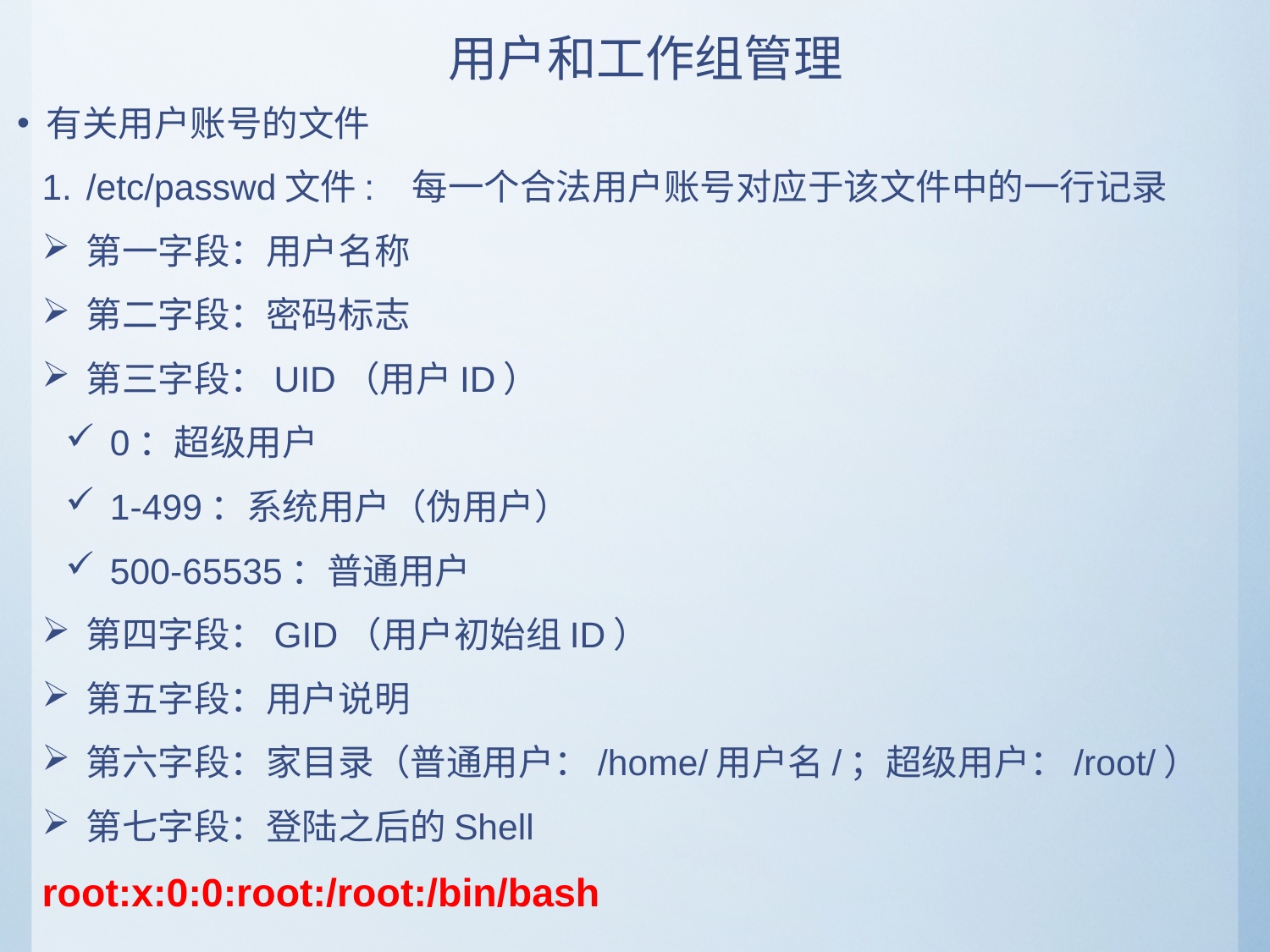

# 用户和工作组管理
有关用户账号的文件
/etc/passwd文件:   每一个合法用户账号对应于该文件中的一行记录
第一字段：用户名称
第二字段：密码标志
第三字段：UID（用户ID）
0：超级用户
1-499：系统用户（伪用户）
500-65535：普通用户
第四字段：GID（用户初始组ID）
第五字段：用户说明
第六字段：家目录（普通用户：/home/用户名/；超级用户：/root/）
第七字段：登陆之后的Shell
root:x:0:0:root:/root:/bin/bash